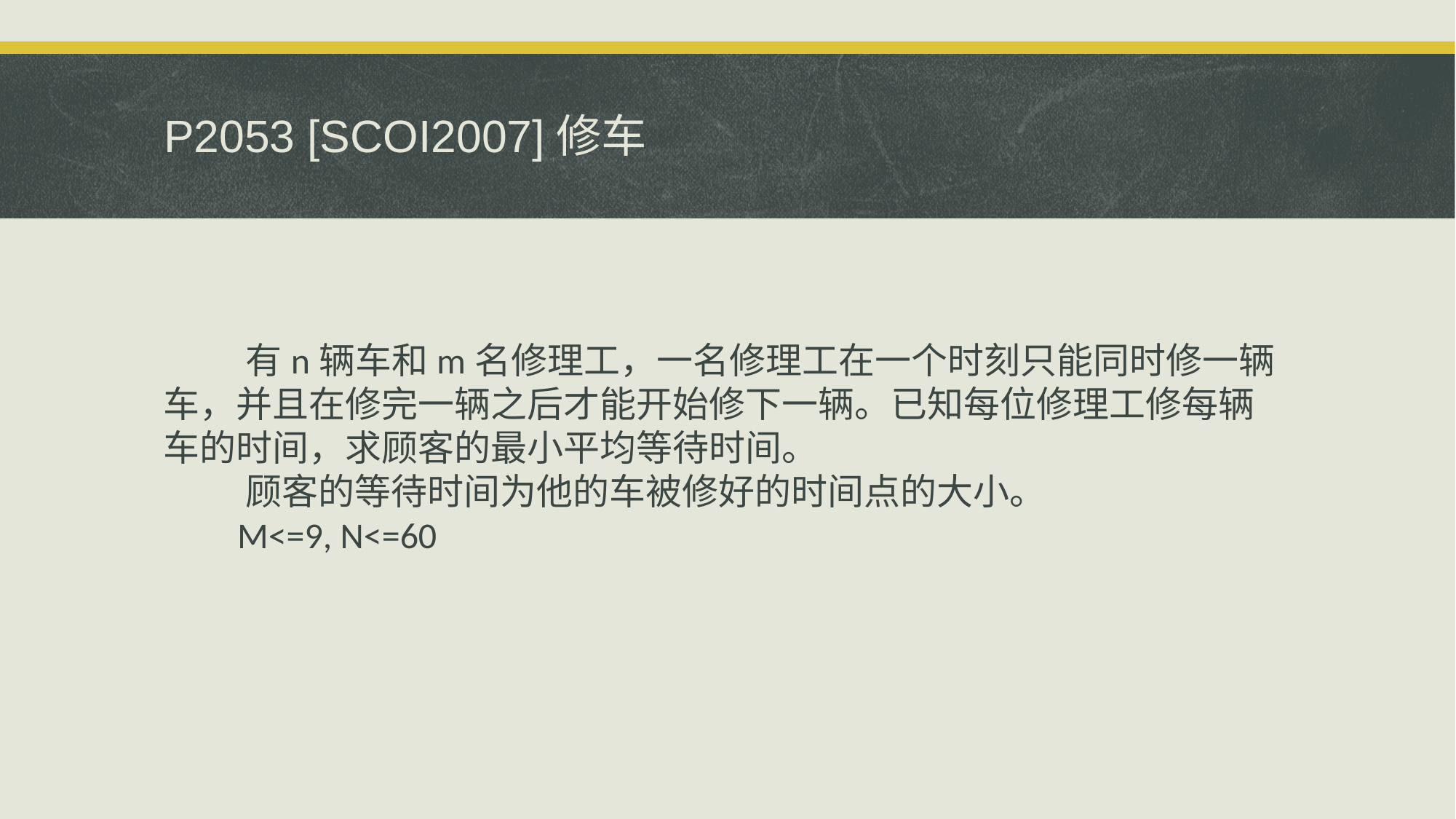

# P2053 [SCOI2007]修车
         有n辆车和m名修理工，一名修理工在一个时刻只能同时修一辆车，并且在修完一辆之后才能开始修下一辆。已知每位修理工修每辆车的时间，求顾客的最小平均等待时间。
         顾客的等待时间为他的车被修好的时间点的大小。
         M<=9, N<=60